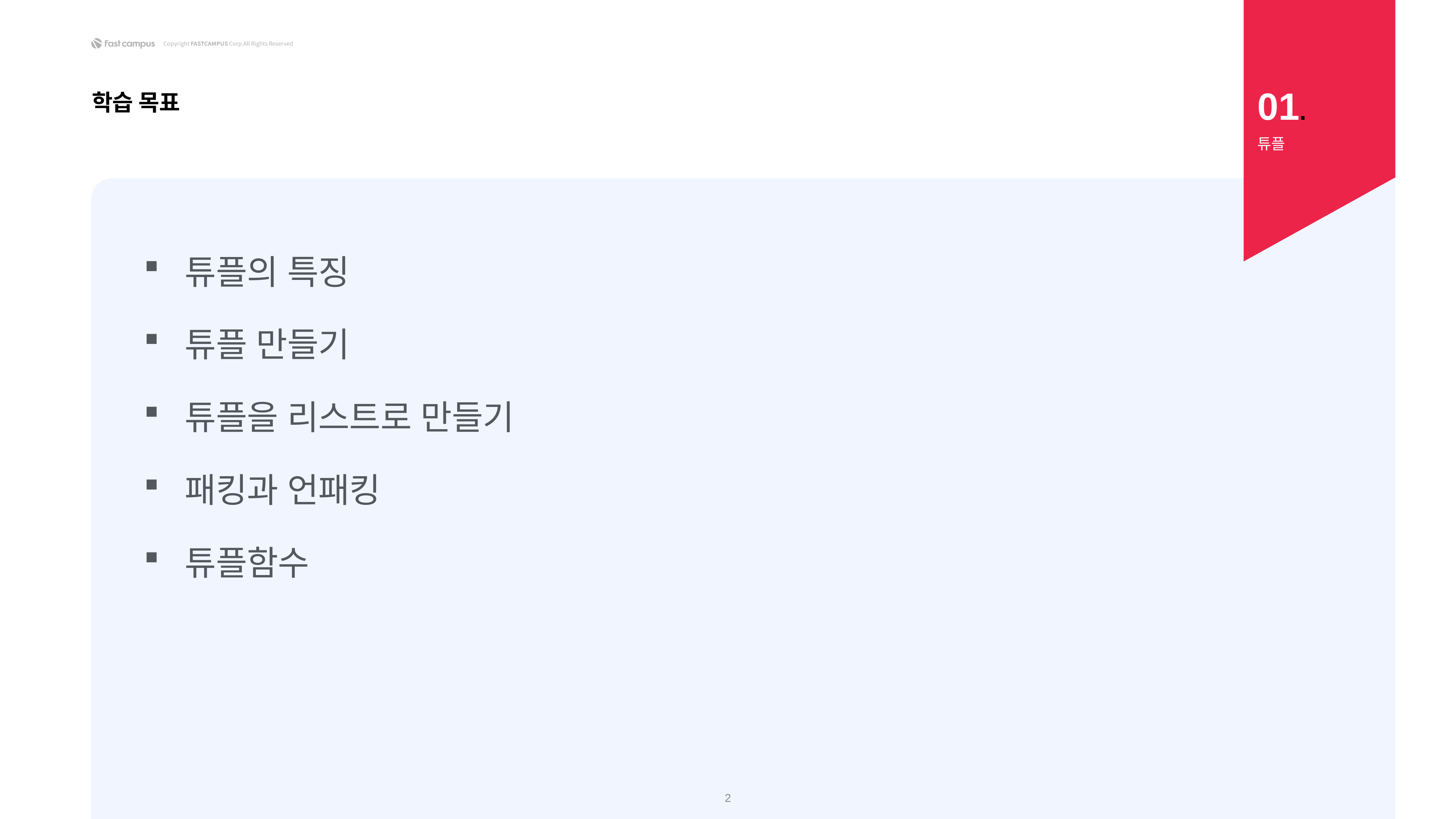

01.
학습 목표
튜플
튜플의 특징
튜플 만들기
튜플을 리스트로 만들기
패킹과 언패킹
튜플함수
2